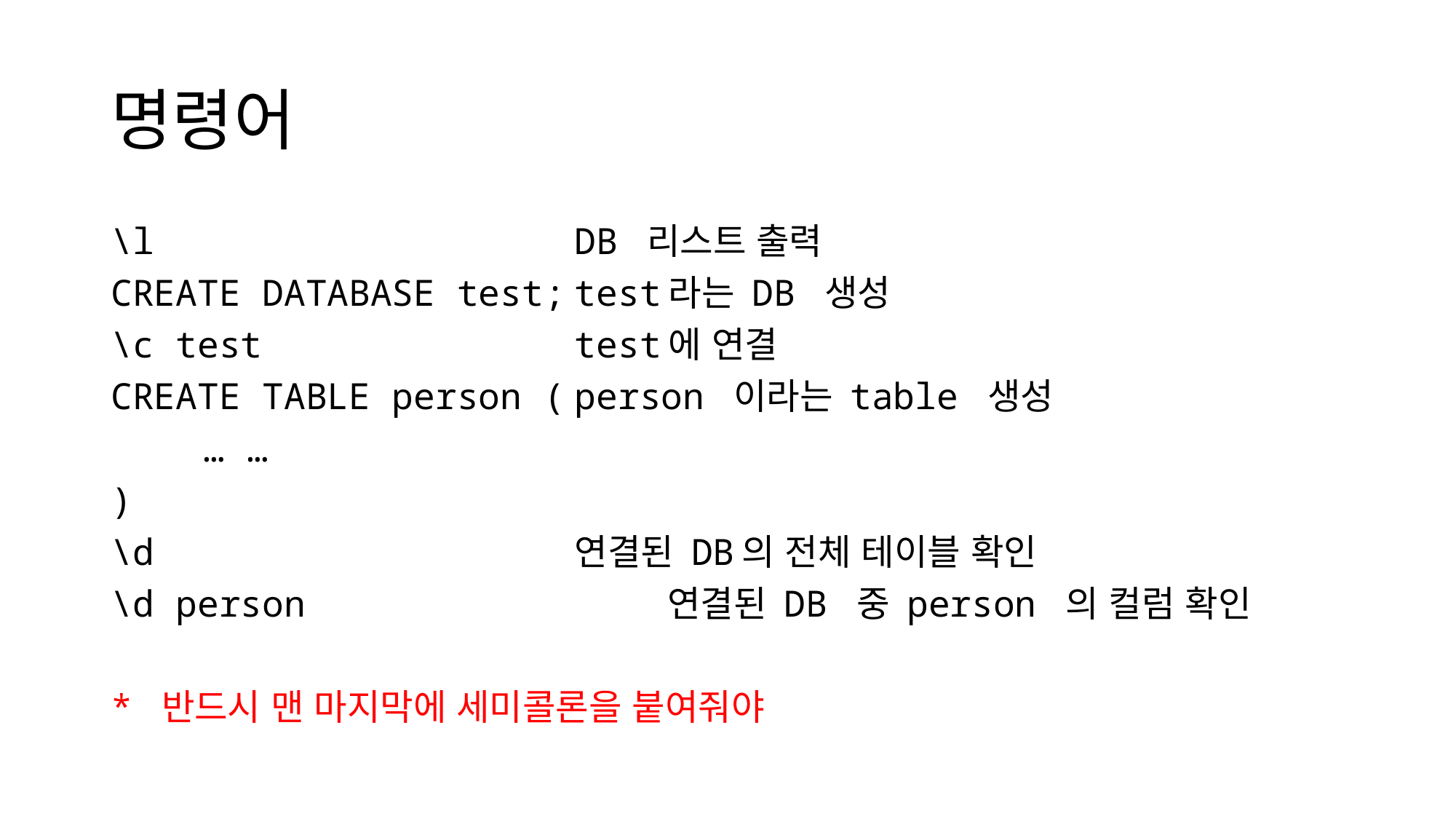

# 명령어
\l					DB 리스트 출력
CREATE DATABASE test;	test라는 DB 생성
\c test				test에 연결
CREATE TABLE person (	person 이라는 table 생성
	… …
)
\d					연결된 DB의 전체 테이블 확인
\d person				연결된 DB 중 person 의 컬럼 확인

* 반드시 맨 마지막에 세미콜론을 붙여줘야